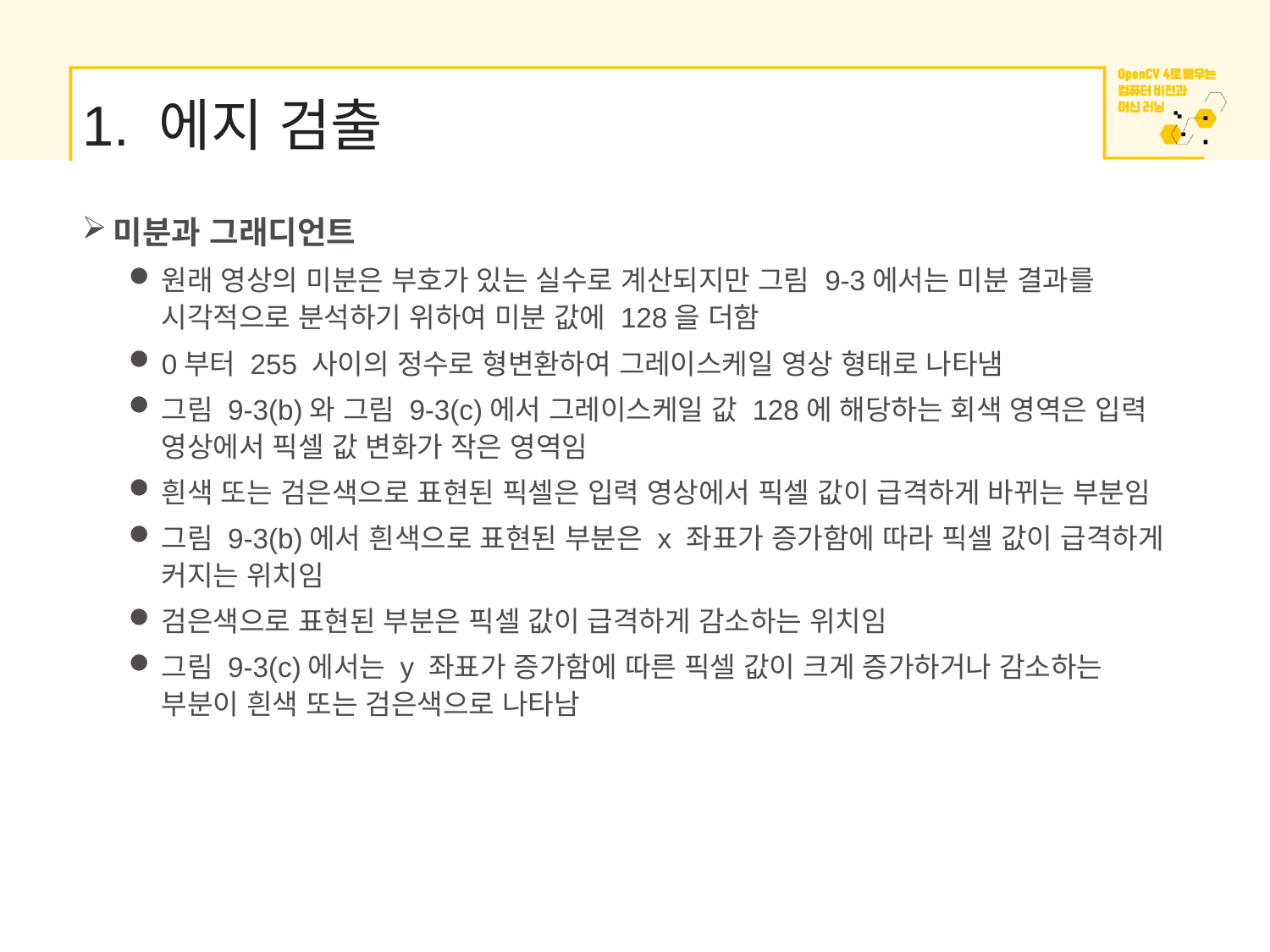

# 1. 에지 검출
미분과 그래디언트
원래 영상의 미분은 부호가 있는 실수로 계산되지만 그림 9-3에서는 미분 결과를 시각적으로 분석하기 위하여 미분 값에 128을 더함
0부터 255 사이의 정수로 형변환하여 그레이스케일 영상 형태로 나타냄
그림 9-3(b)와 그림 9-3(c)에서 그레이스케일 값 128에 해당하는 회색 영역은 입력 영상에서 픽셀 값 변화가 작은 영역임
흰색 또는 검은색으로 표현된 픽셀은 입력 영상에서 픽셀 값이 급격하게 바뀌는 부분임
그림 9-3(b)에서 흰색으로 표현된 부분은 x 좌표가 증가함에 따라 픽셀 값이 급격하게 커지는 위치임
검은색으로 표현된 부분은 픽셀 값이 급격하게 감소하는 위치임
그림 9-3(c)에서는 y 좌표가 증가함에 따른 픽셀 값이 크게 증가하거나 감소하는 부분이 흰색 또는 검은색으로 나타남